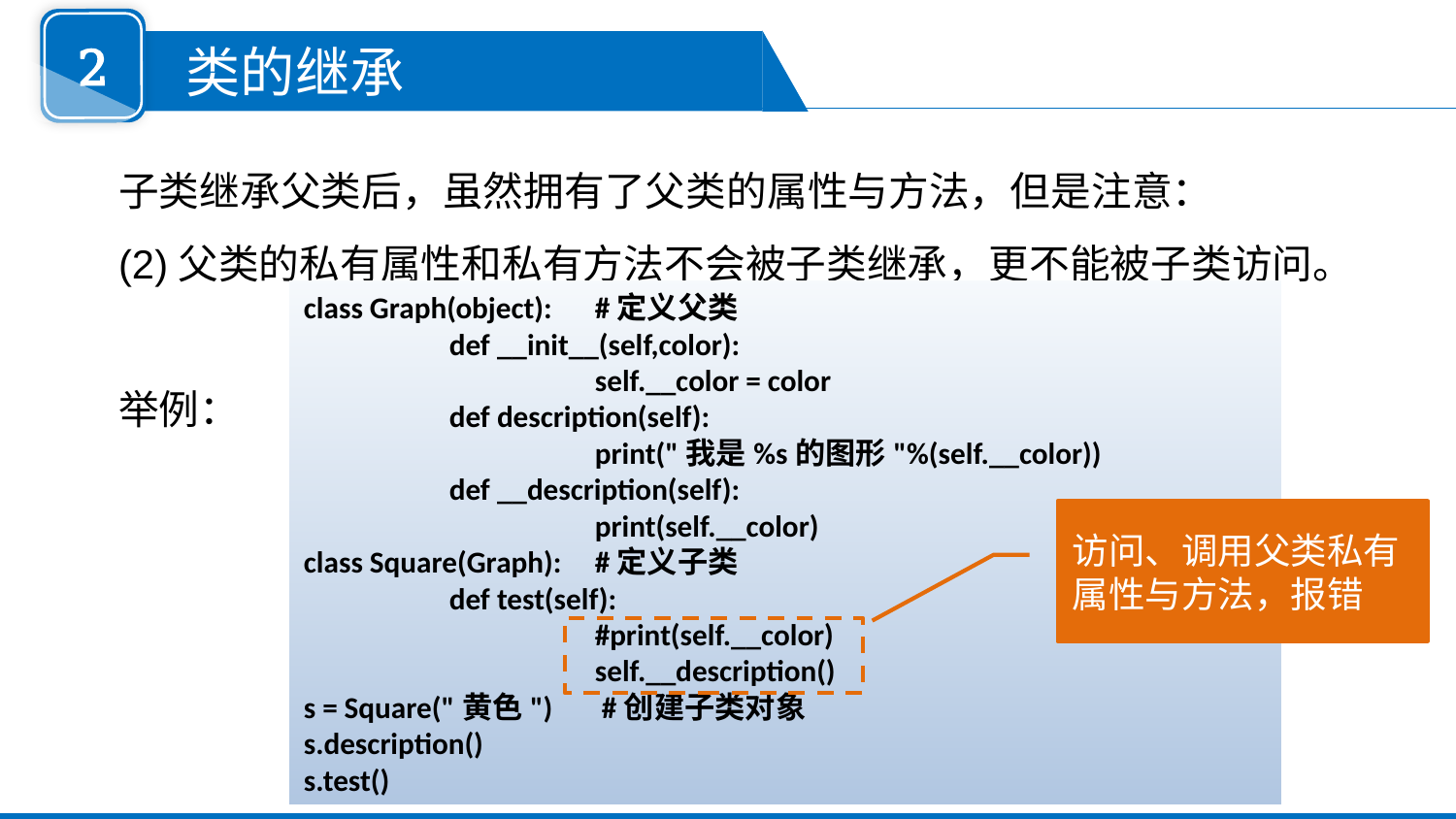

2

  类的继承
子类继承父类后，虽然拥有了父类的属性与方法，但是注意：
(2)父类的私有属性和私有方法不会被子类继承，更不能被子类访问。
举例：

class Graph(object):	#定义父类
	def __init__(self,color):
		self.__color = color
	def description(self):
		print("我是%s的图形"%(self.__color))
	def __description(self):
		print(self.__color)
class Square(Graph):	#定义子类
	def test(self):
		#print(self.__color)
		self.__description()
s = Square("黄色")	 #创建子类对象
s.description()
s.test()
访问、调用父类私有属性与方法，报错